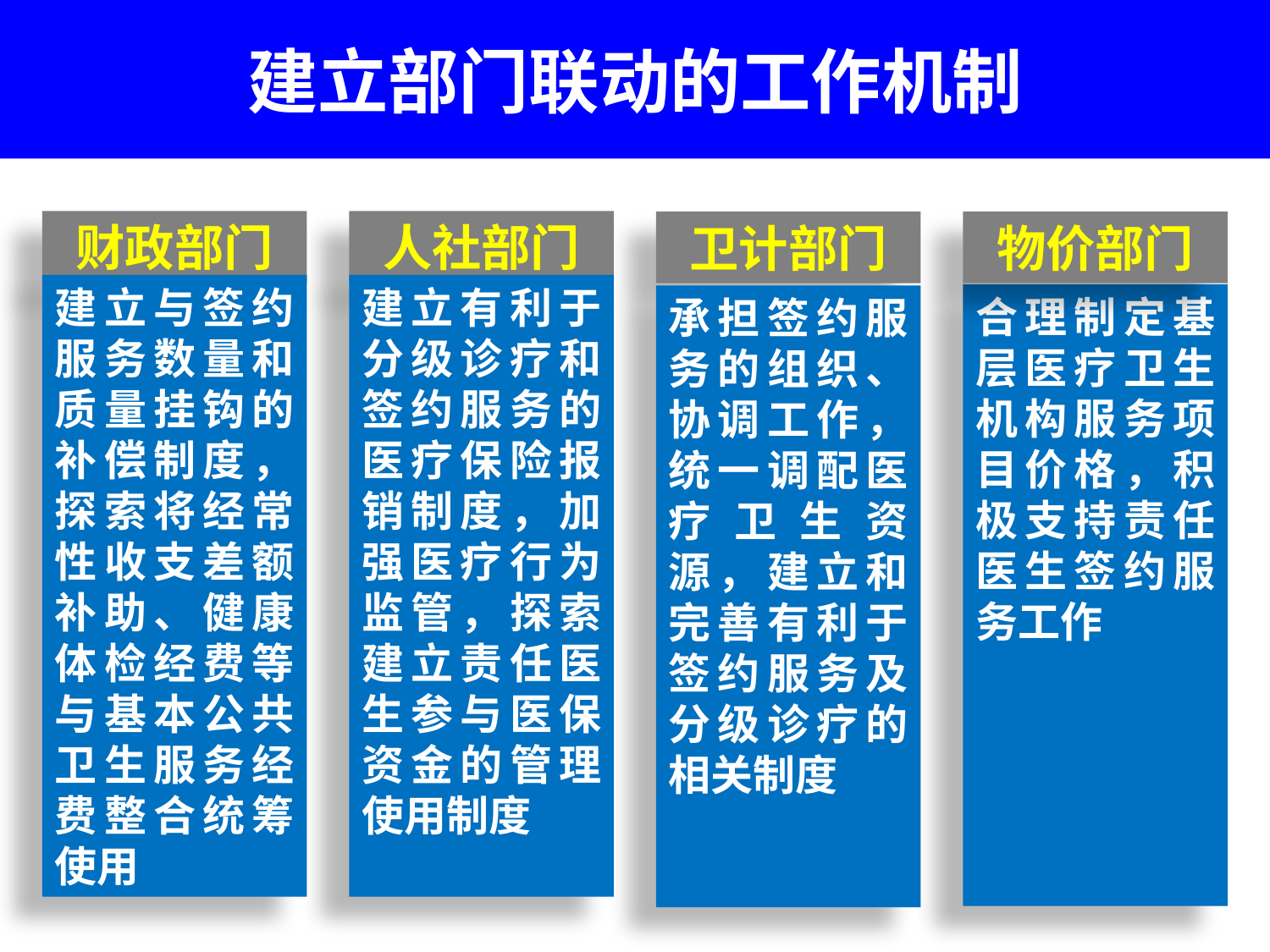

建立部门联动的工作机制
财政部门
人社部门
卫计部门
物价部门
建立与签约服务数量和质量挂钩的补偿制度，探索将经常性收支差额补助、健康体检经费等与基本公共卫生服务经费整合统筹使用
建立有利于分级诊疗和签约服务的医疗保险报销制度，加强医疗行为监管，探索建立责任医生参与医保资金的管理使用制度

合理制定基层医疗卫生机构服务项目价格，积极支持责任医生签约服务工作

承担签约服务的组织、协调工作，统一调配医疗卫生资源，建立和完善有利于签约服务及分级诊疗的相关制度